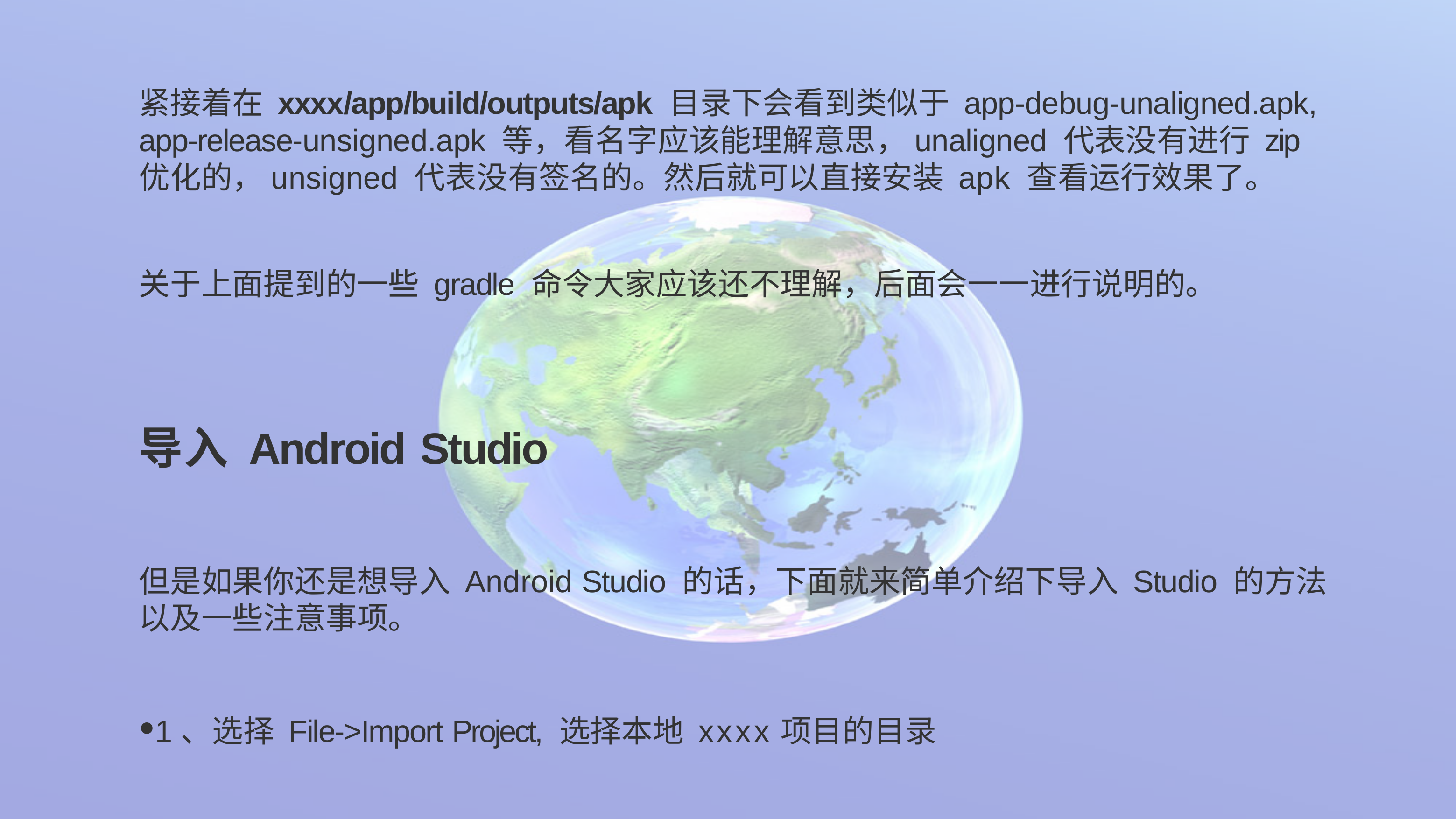

紧接着在 xxxx/app/build/outputs/apk 目录下会看到类似于 app-debug-unaligned.apk, app-release-unsigned.apk 等，看名字应该能理解意思，unaligned 代表没有进行 zip 优化的，unsigned 代表没有签名的。然后就可以直接安装 apk 查看运行效果了。

关于上面提到的一些 gradle 命令大家应该还不理解，后面会一一进行说明的。
导入 Android Studio
但是如果你还是想导入 Android Studio 的话，下面就来简单介绍下导入 Studio 的方法以及一些注意事项。

1、选择 File->Import Project, 选择本地 xxxx项目的目录